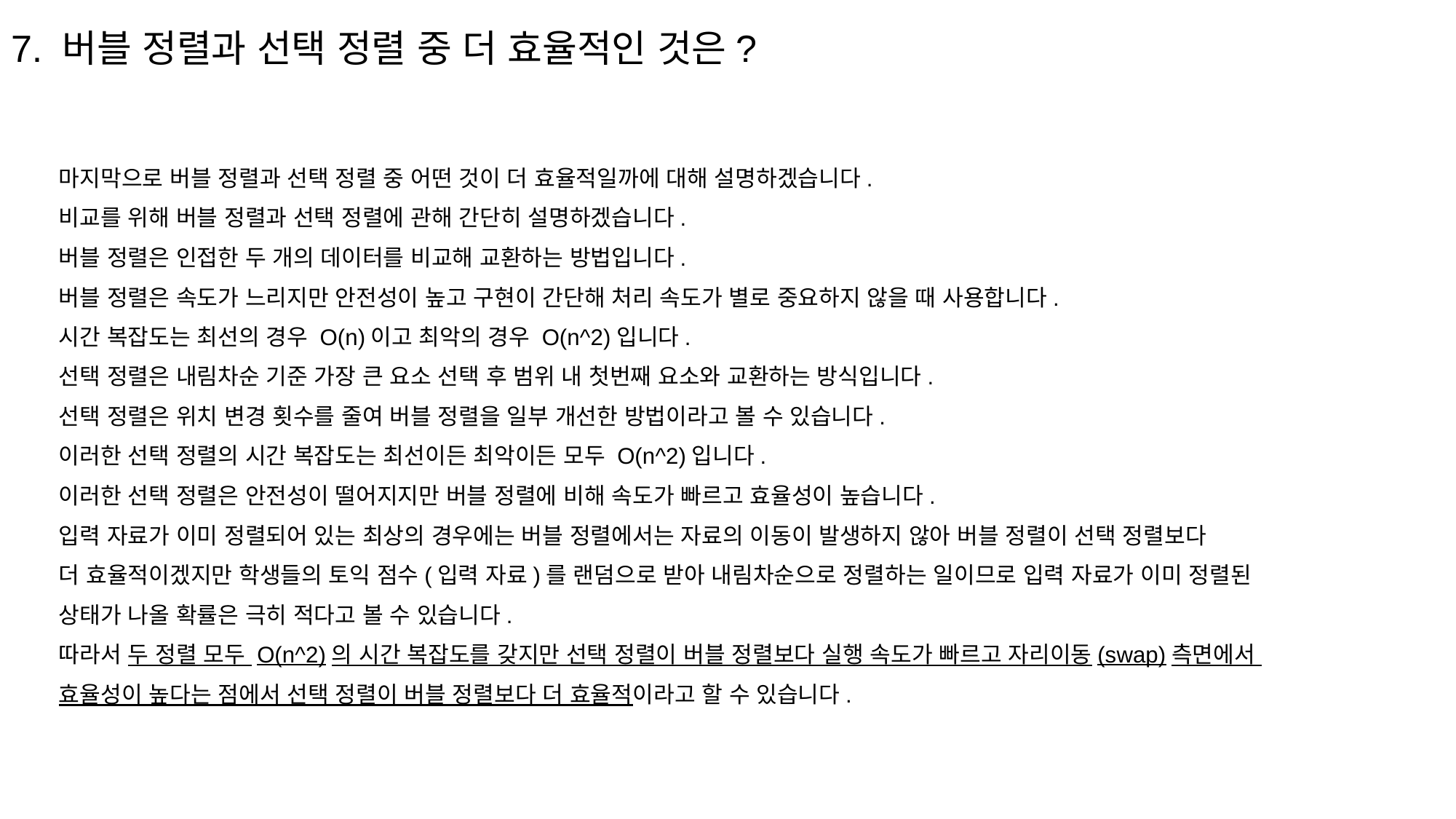

# 7. 버블 정렬과 선택 정렬 중 더 효율적인 것은?
마지막으로 버블 정렬과 선택 정렬 중 어떤 것이 더 효율적일까에 대해 설명하겠습니다.
비교를 위해 버블 정렬과 선택 정렬에 관해 간단히 설명하겠습니다.
버블 정렬은 인접한 두 개의 데이터를 비교해 교환하는 방법입니다.
버블 정렬은 속도가 느리지만 안전성이 높고 구현이 간단해 처리 속도가 별로 중요하지 않을 때 사용합니다.
시간 복잡도는 최선의 경우 O(n)이고 최악의 경우 O(n^2)입니다.
선택 정렬은 내림차순 기준 가장 큰 요소 선택 후 범위 내 첫번째 요소와 교환하는 방식입니다.
선택 정렬은 위치 변경 횟수를 줄여 버블 정렬을 일부 개선한 방법이라고 볼 수 있습니다.
이러한 선택 정렬의 시간 복잡도는 최선이든 최악이든 모두 O(n^2)입니다.
이러한 선택 정렬은 안전성이 떨어지지만 버블 정렬에 비해 속도가 빠르고 효율성이 높습니다.
입력 자료가 이미 정렬되어 있는 최상의 경우에는 버블 정렬에서는 자료의 이동이 발생하지 않아 버블 정렬이 선택 정렬보다
더 효율적이겠지만 학생들의 토익 점수(입력 자료)를 랜덤으로 받아 내림차순으로 정렬하는 일이므로 입력 자료가 이미 정렬된
상태가 나올 확률은 극히 적다고 볼 수 있습니다.
따라서 두 정렬 모두 O(n^2)의 시간 복잡도를 갖지만 선택 정렬이 버블 정렬보다 실행 속도가 빠르고 자리이동(swap)측면에서
효율성이 높다는 점에서 선택 정렬이 버블 정렬보다 더 효율적이라고 할 수 있습니다.